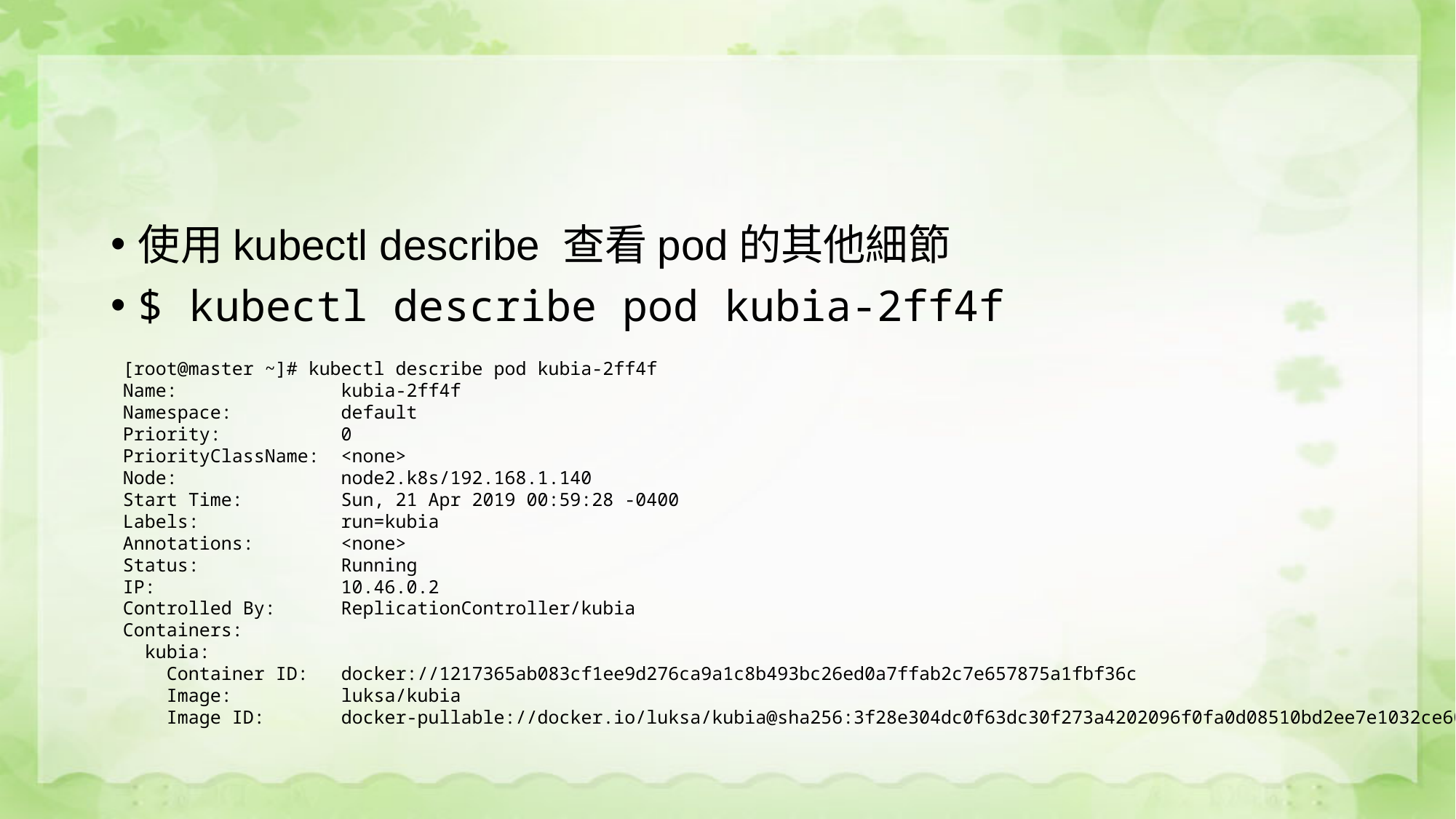

#
使用kubectl describe 查看pod的其他細節
$ kubectl describe pod kubia-2ff4f
[root@master ~]# kubectl describe pod kubia-2ff4f
Name:               kubia-2ff4f
Namespace:          default
Priority:           0
PriorityClassName:  <none>
Node:               node2.k8s/192.168.1.140
Start Time:         Sun, 21 Apr 2019 00:59:28 -0400
Labels:             run=kubia
Annotations:        <none>
Status:             Running
IP:                 10.46.0.2
Controlled By:      ReplicationController/kubia
Containers:
  kubia:
    Container ID:   docker://1217365ab083cf1ee9d276ca9a1c8b493bc26ed0a7ffab2c7e657875a1fbf36c
    Image:          luksa/kubia
    Image ID:       docker-pullable://docker.io/luksa/kubia@sha256:3f28e304dc0f63dc30f273a4202096f0fa0d08510bd2ee7e1032ce600616de24